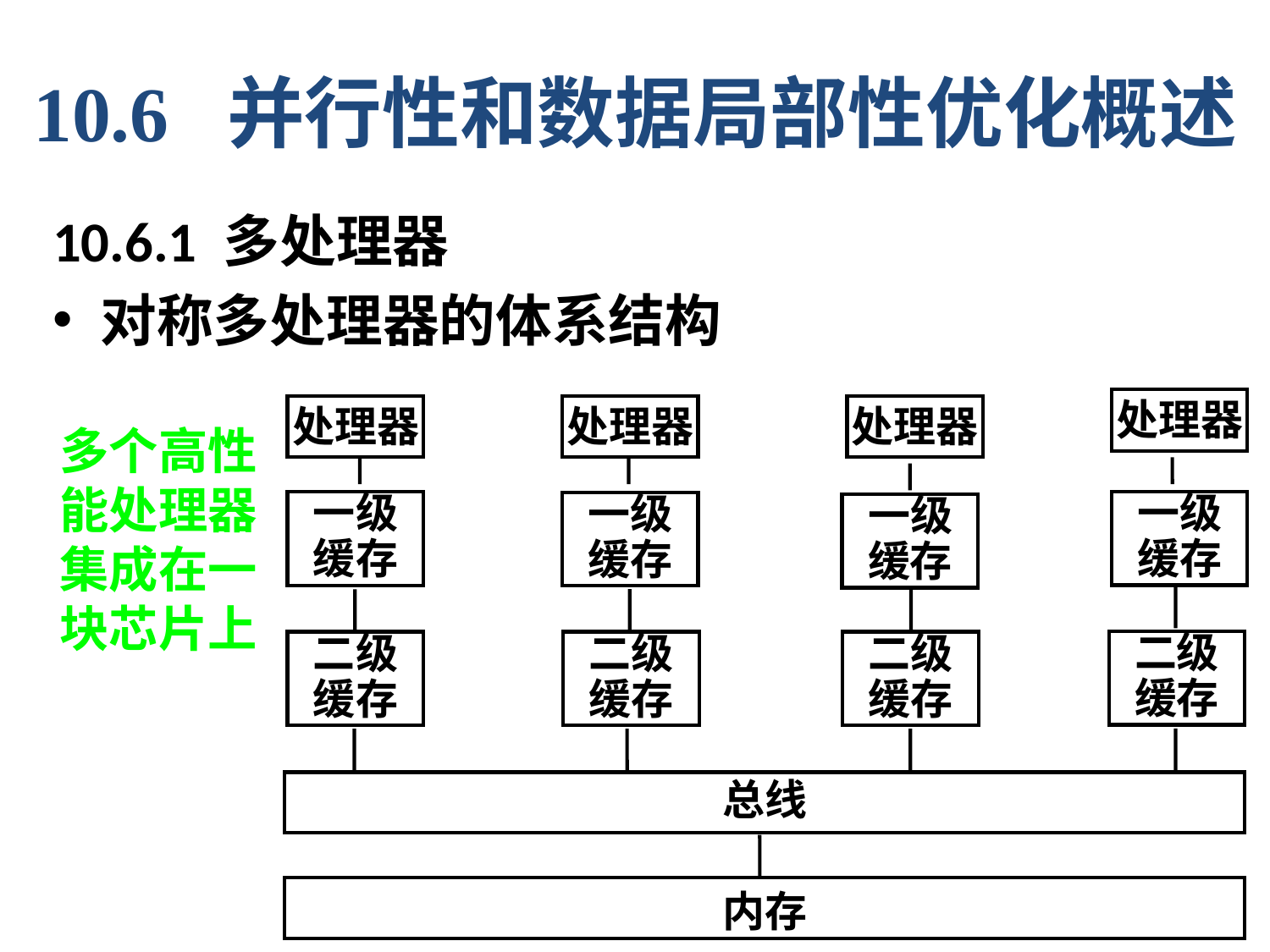

10.6  并行性和数据局部性优化概述
10.6.1 多处理器
对称多处理器的体系结构
处理器
处理器
处理器
处理器

一级
缓存
一级
缓存
一级
缓存
一级
缓存

二级
缓存
二级
缓存
二级
缓存
二级
缓存

总线

内存
多个高性
能处理器
集成在一
块芯片上